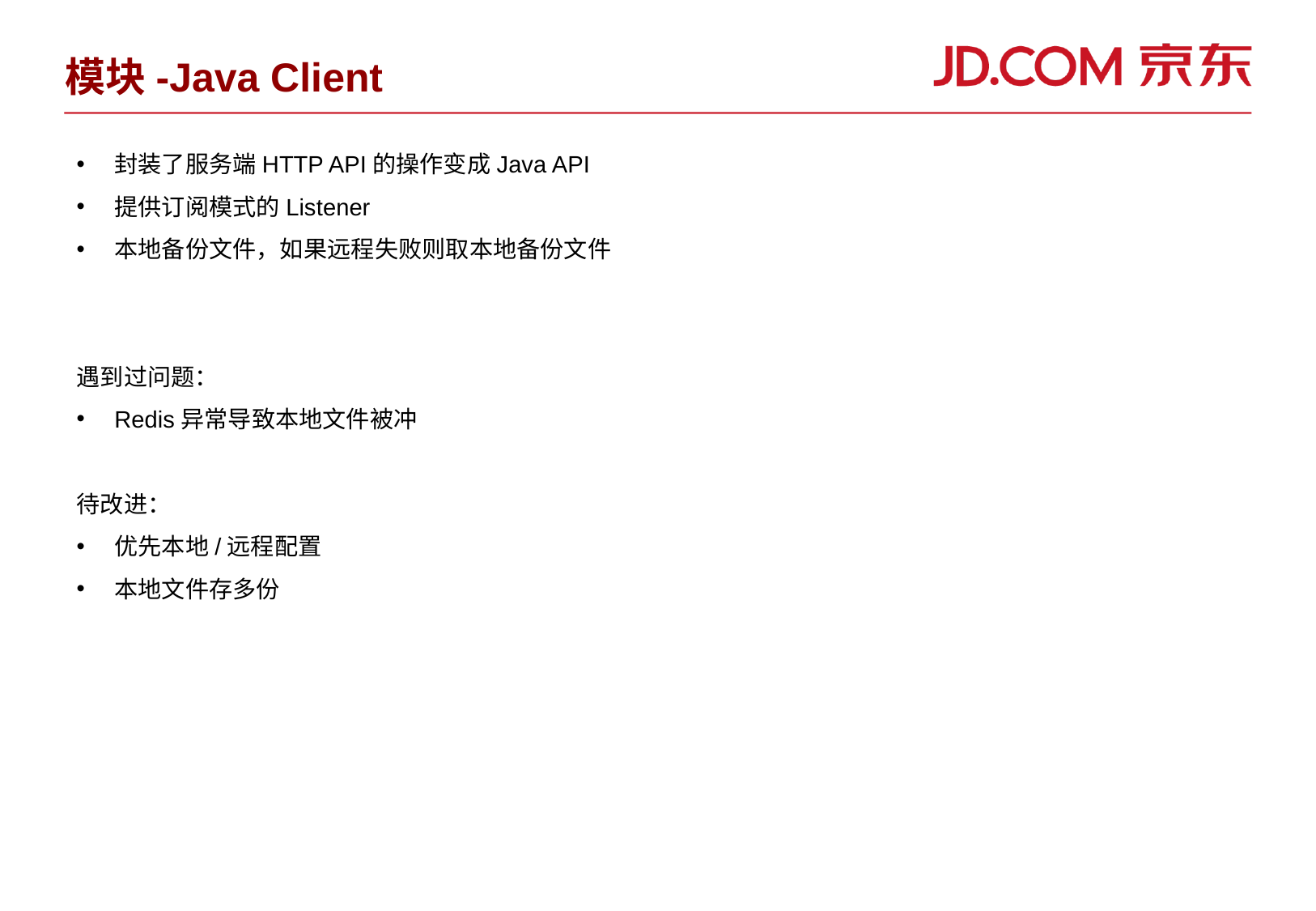

模块-Java Client
封装了服务端HTTP API的操作变成Java API
提供订阅模式的Listener
本地备份文件，如果远程失败则取本地备份文件

遇到过问题：
Redis异常导致本地文件被冲

待改进：
优先本地/远程配置
本地文件存多份